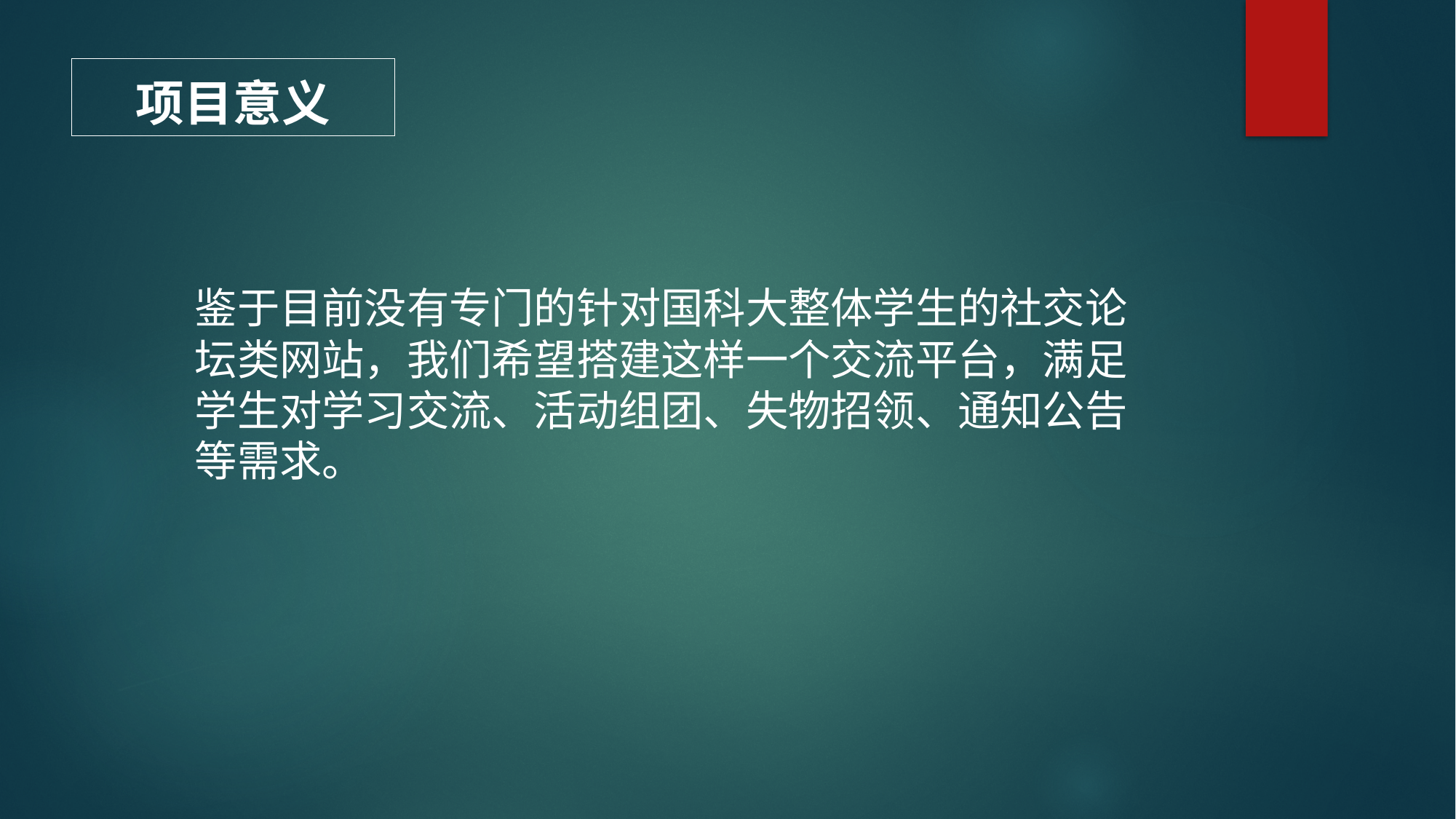

# 项目意义
鉴于目前没有专门的针对国科大整体学生的社交论坛类网站，我们希望搭建这样一个交流平台，满足学生对学习交流、活动组团、失物招领、通知公告等需求。